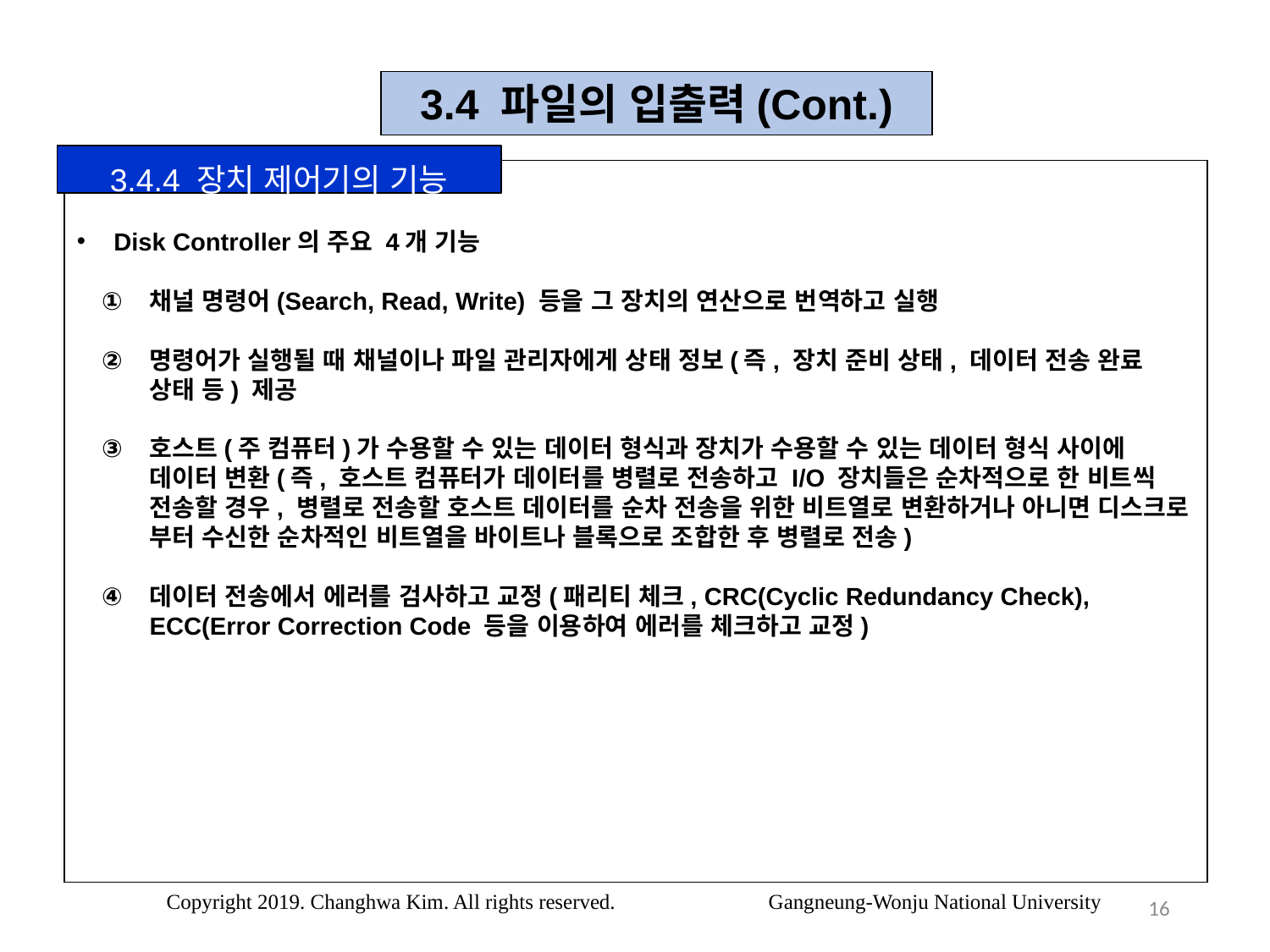

3.4 파일의 입출력(Cont.)
3.4.4 장치 제어기의 기능

Disk Controller의 주요 4개 기능

채널 명령어(Search, Read, Write) 등을 그 장치의 연산으로 번역하고 실행

명령어가 실행될 때 채널이나 파일 관리자에게 상태 정보(즉, 장치 준비 상태, 데이터 전송 완료 상태 등) 제공

호스트(주 컴퓨터)가 수용할 수 있는 데이터 형식과 장치가 수용할 수 있는 데이터 형식 사이에 데이터 변환(즉, 호스트 컴퓨터가 데이터를 병렬로 전송하고 I/O 장치들은 순차적으로 한 비트씩 전송할 경우, 병렬로 전송할 호스트 데이터를 순차 전송을 위한 비트열로 변환하거나 아니면 디스크로 부터 수신한 순차적인 비트열을 바이트나 블록으로 조합한 후 병렬로 전송)

데이터 전송에서 에러를 검사하고 교정(패리티 체크, CRC(Cyclic Redundancy Check), ECC(Error Correction Code 등을 이용하여 에러를 체크하고 교정)

Copyright 2019. Changhwa Kim. All rights reserved.                             Gangneung-Wonju National University
16